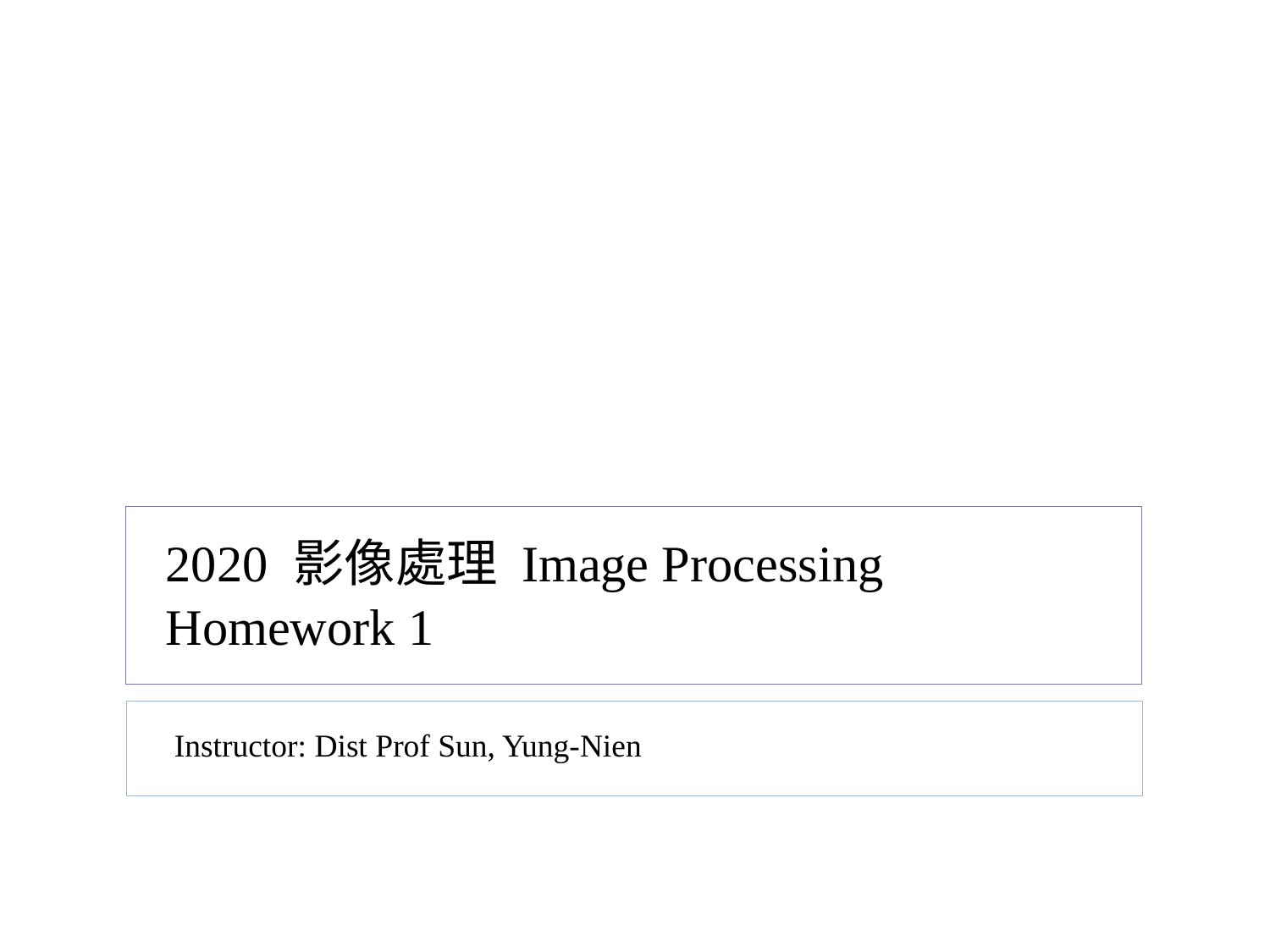

2020 影像處理 Image Processing
Homework 1
Instructor: Dist Prof Sun, Yung-Nien